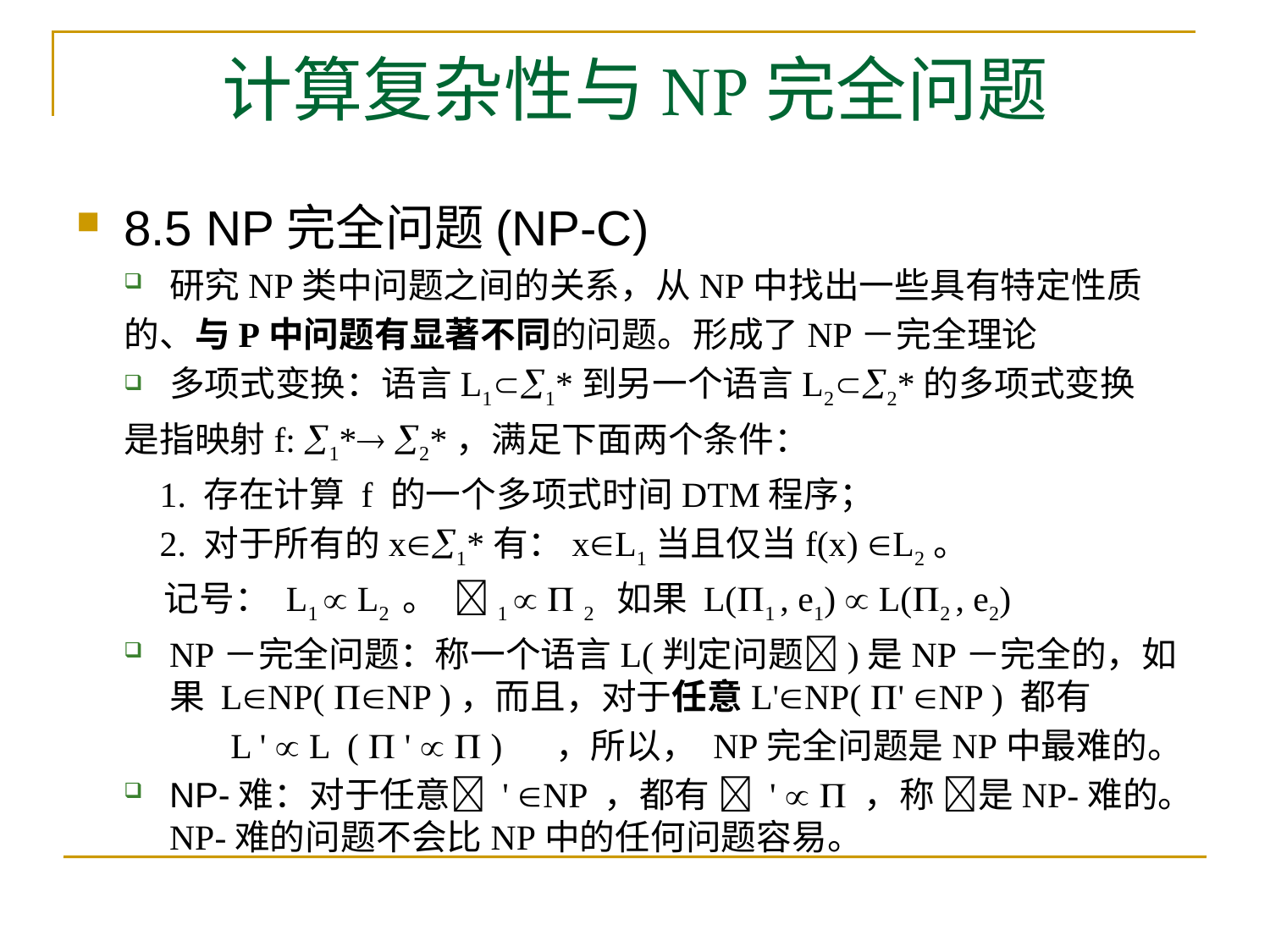

# 计算复杂性与NP完全问题
8.5 NP完全问题(NP-C)
研究NP类中问题之间的关系，从NP中找出一些具有特定性质
的、与P中问题有显著不同的问题。形成了NP－完全理论
多项式变换：语言L1⊂∑1*到另一个语言L2⊂∑2*的多项式变换
是指映射f: ∑1*→ ∑2*，满足下面两个条件：
    1. 存在计算 f 的一个多项式时间DTM程序；
    2. 对于所有的x∈∑1*有：x∈L1当且仅当f(x) ∈L2。
    记号： L1 ∝ L2 。  Π1 ∝ Π 2  如果 L(Π1 , e1) ∝ L(Π2 , e2)
NP－完全问题：称一个语言L(判定问题Π)是NP－完全的，如果 L∈NP( Π∈NP )，而且，对于任意L'∈NP( Π' ∈NP ) 都有
            L ' ∝ L  ( Π ' ∝ Π )     ，所以， NP完全问题是NP中最难的。
NP-难：对于任意Π ' ∈NP ，都有 Π ' ∝ Π ，称 Π是NP-难的。NP-难的问题不会比NP中的任何问题容易。